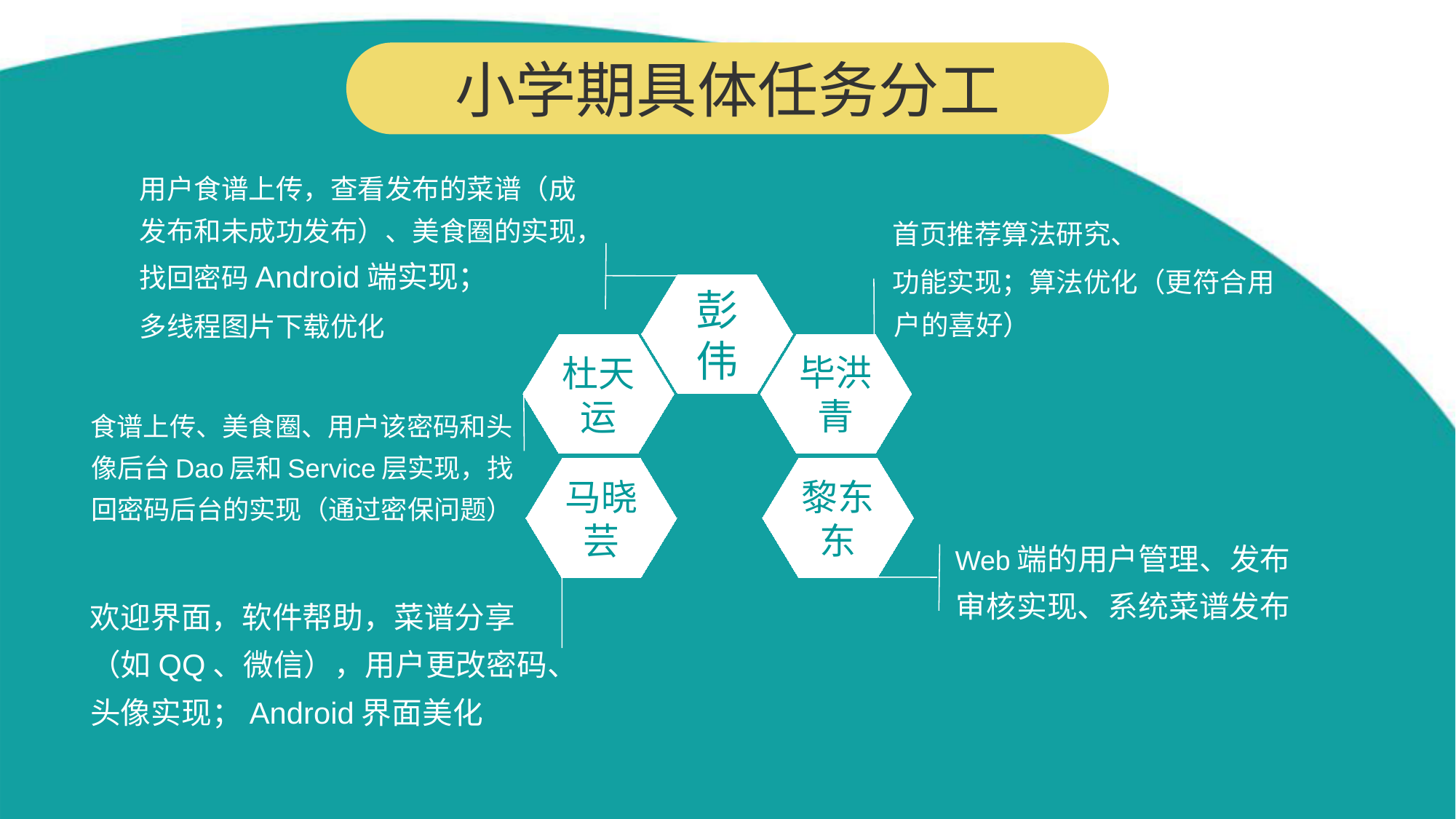

小学期具体任务分工

用户食谱上传，查看发布的菜谱（成发布和未成功发布）、美食圈的实现，找回密码Android端实现；
多线程图片下载优化
首页推荐算法研究、
功能实现；算法优化（更符合用户的喜好）

彭伟

毕洪青
杜天运
食谱上传、美食圈、用户该密码和头像后台Dao层和Service层实现，找回密码后台的实现（通过密保问题）

黎东东
马晓芸
Web端的用户管理、发布审核实现、系统菜谱发布

欢迎界面，软件帮助，菜谱分享（如QQ、微信），用户更改密码、头像实现；Android界面美化